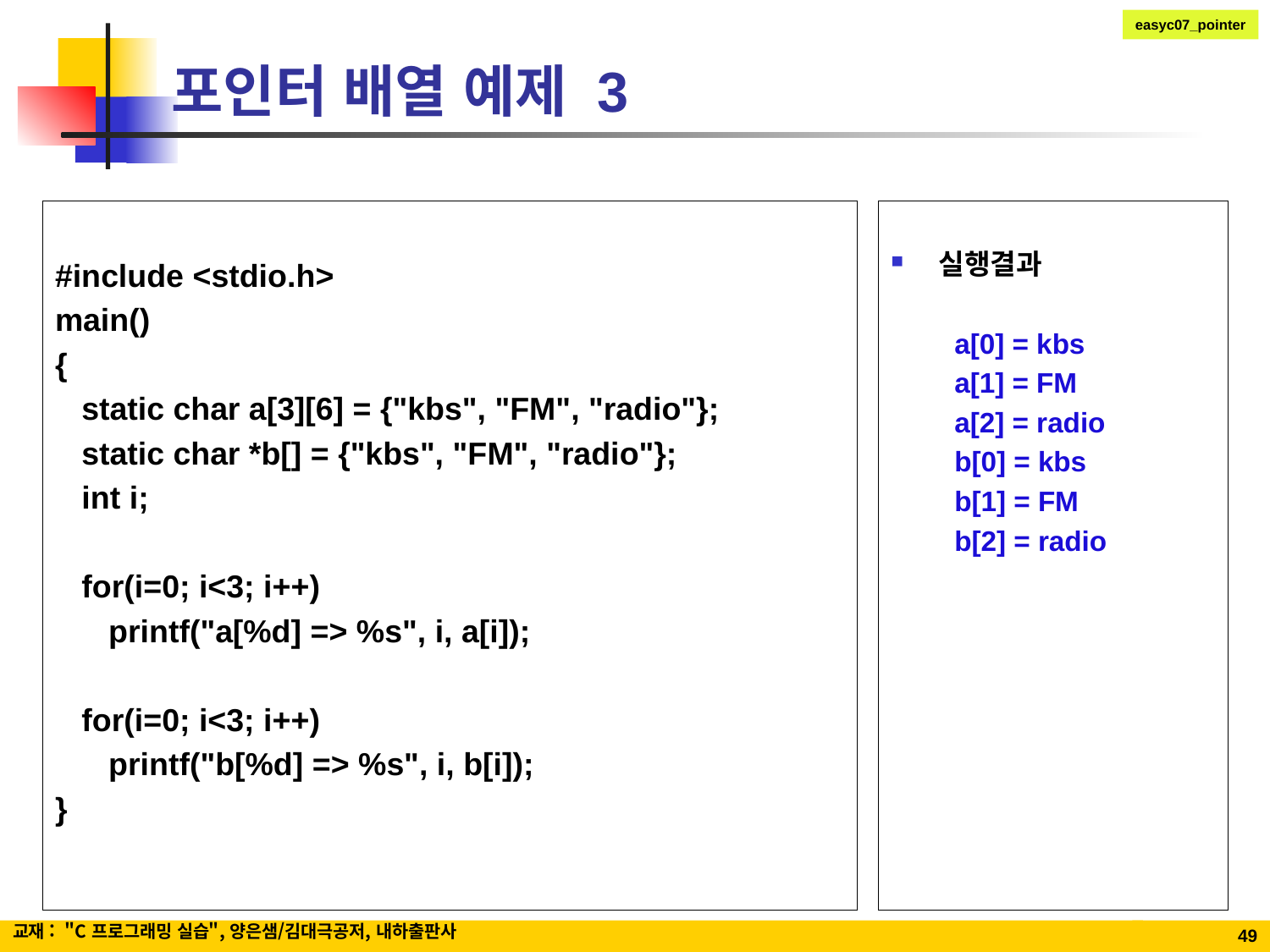

# 포인터 배열 예제 3

#include <stdio.h>
main()
{
   static char a[3][6] = {"kbs", "FM", "radio"};
   static char *b[] = {"kbs", "FM", "radio"};
   int i;

   for(i=0; i<3; i++)
      printf("a[%d] => %s", i, a[i]);

   for(i=0; i<3; i++)
      printf("b[%d] => %s", i, b[i]);
}

실행결과

a[0] = kbs
a[1] = FM
a[2] = radio
b[0] = kbs
b[1] = FM
b[2] = radio

교재 :  "C 프로그래밍 실습", 양은샘/김대극공저, 내하출판사
49